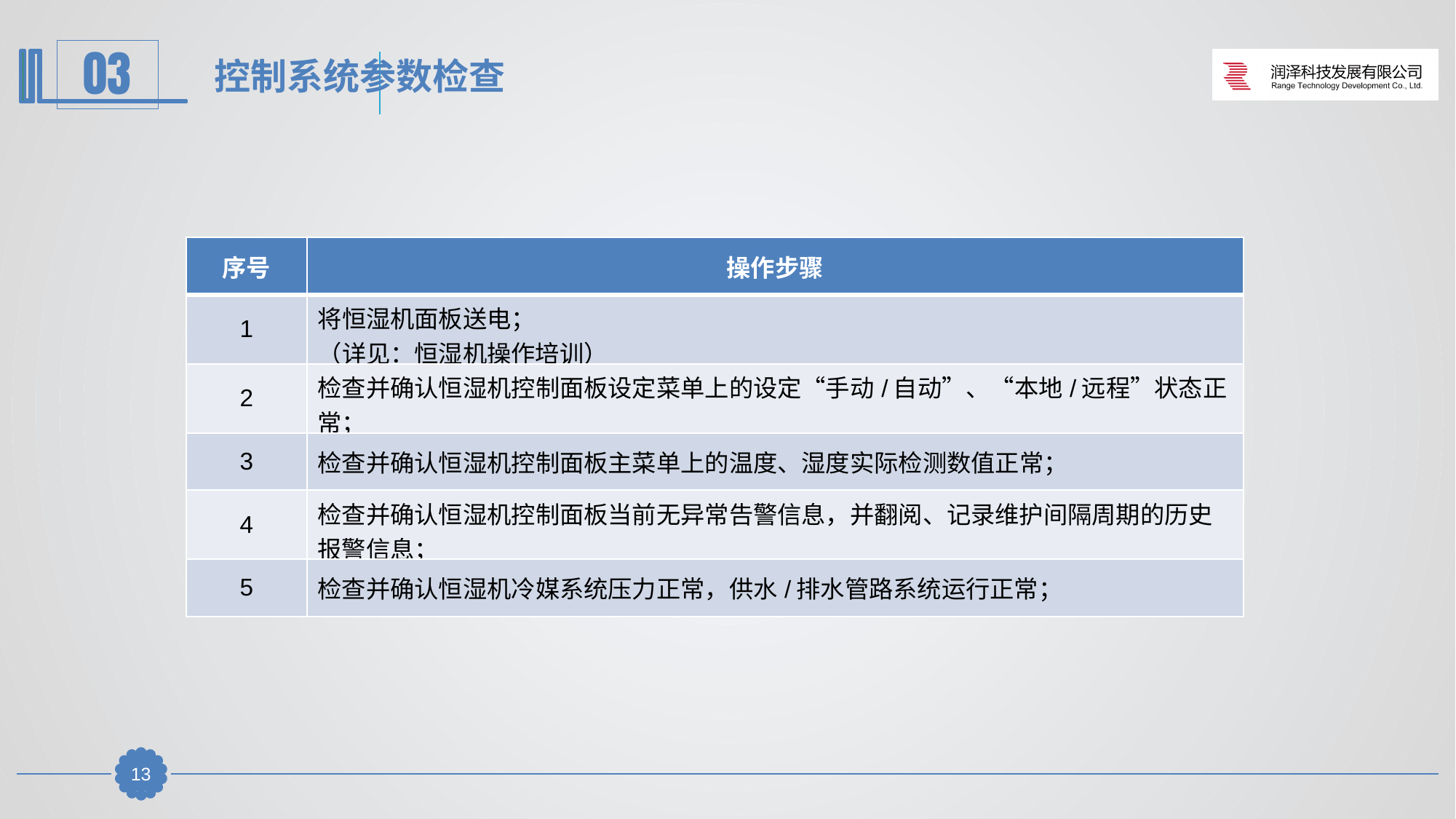

控制系统参数检查
| 序号 | 操作步骤 |
| --- | --- |
| 1 | 将恒湿机面板送电； （详见：恒湿机操作培训） |
| 2 | 检查并确认恒湿机控制面板设定菜单上的设定“手动/自动”、“本地/远程”状态正常； |
| 3 | 检查并确认恒湿机控制面板主菜单上的温度、湿度实际检测数值正常； |
| 4 | 检查并确认恒湿机控制面板当前无异常告警信息，并翻阅、记录维护间隔周期的历史报警信息； |
| 5 | 检查并确认恒湿机冷媒系统压力正常，供水/排水管路系统运行正常； |
13